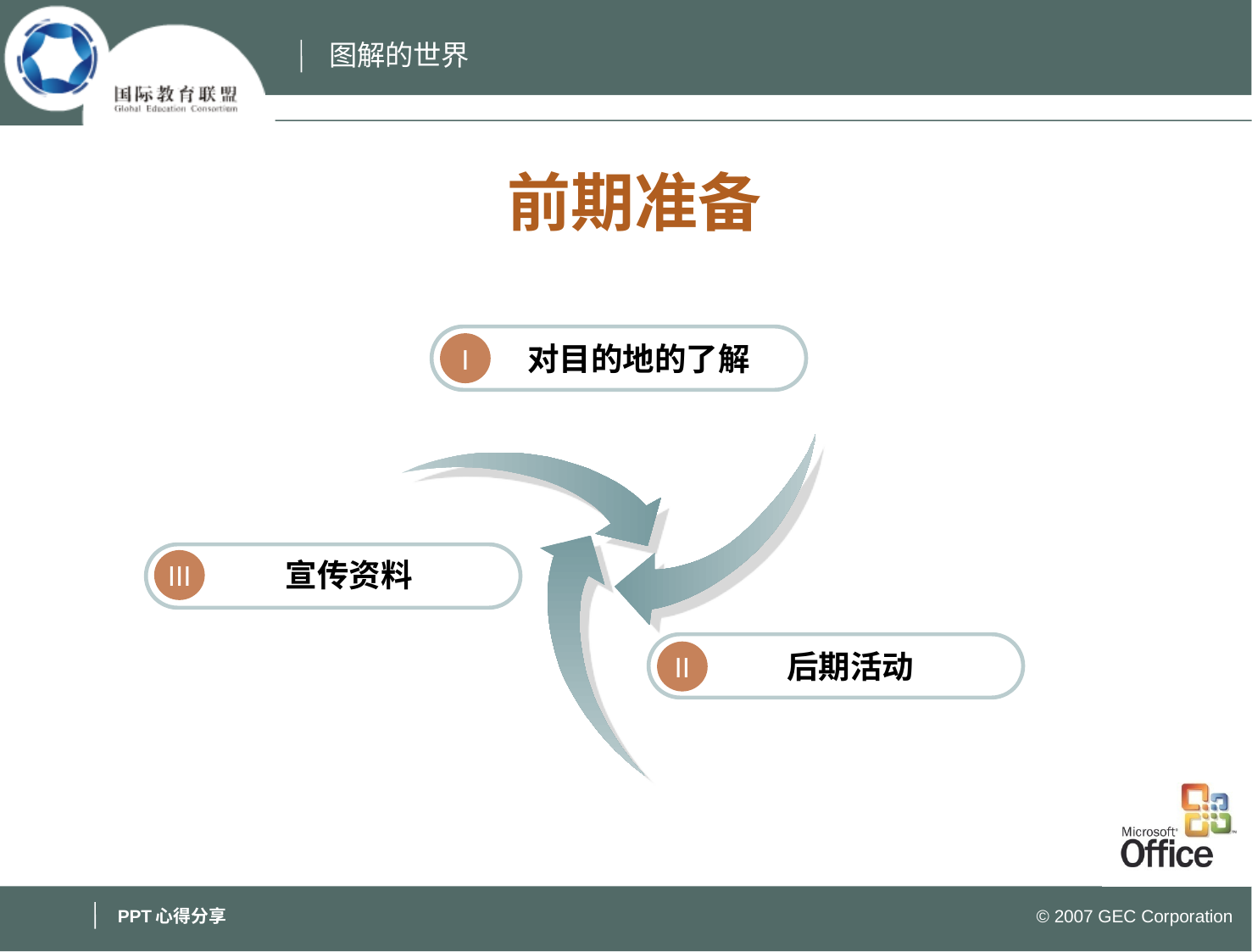

前期准备

对目的地的了解
I

宣传资料
III

后期活动
II